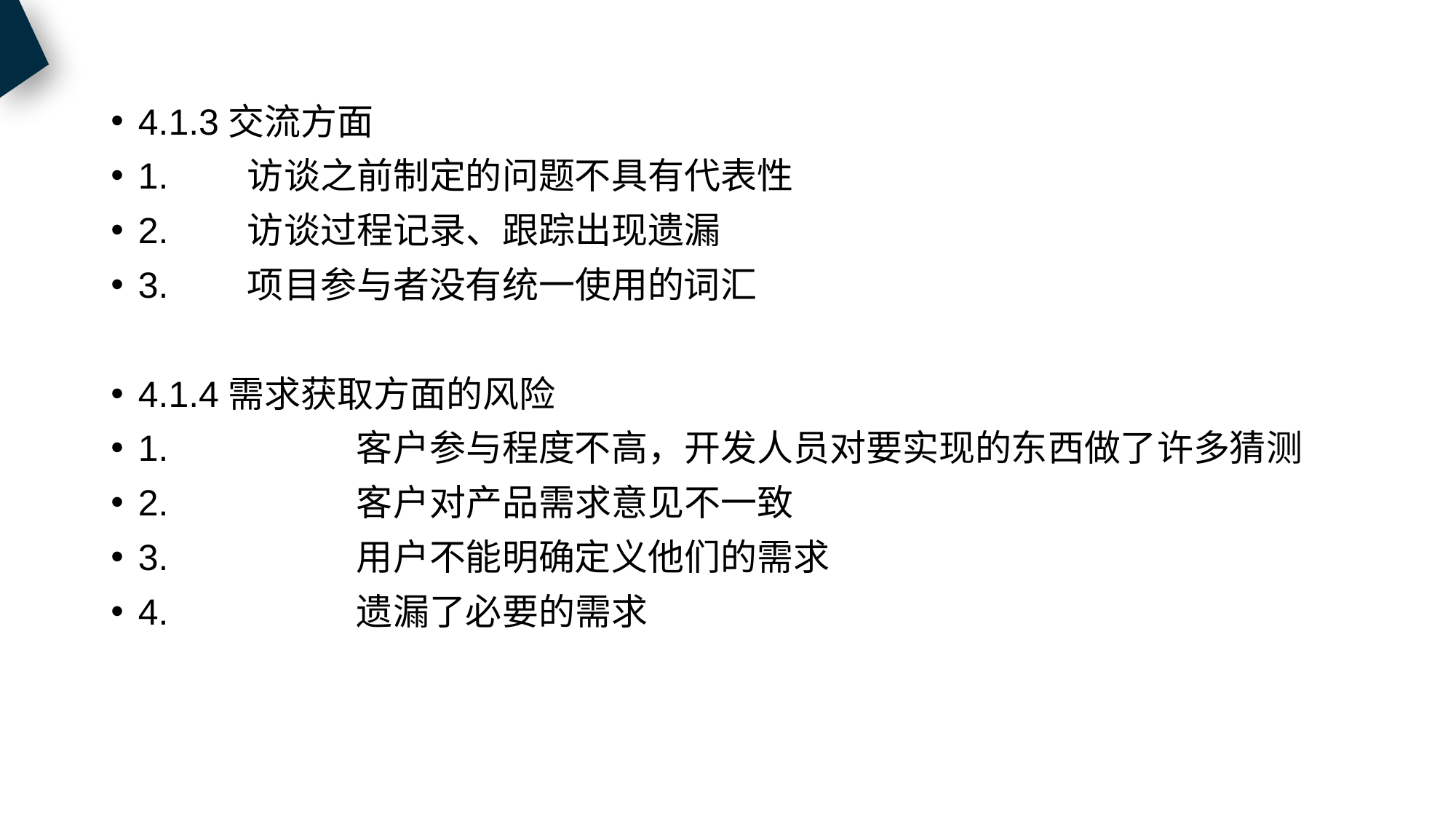

4.1.3交流方面
1.	访谈之前制定的问题不具有代表性
2.	访谈过程记录、跟踪出现遗漏
3.	项目参与者没有统一使用的词汇

4.1.4需求获取方面的风险
1.		客户参与程度不高，开发人员对要实现的东西做了许多猜测
2.		客户对产品需求意见不一致
3.		用户不能明确定义他们的需求
4.		遗漏了必要的需求